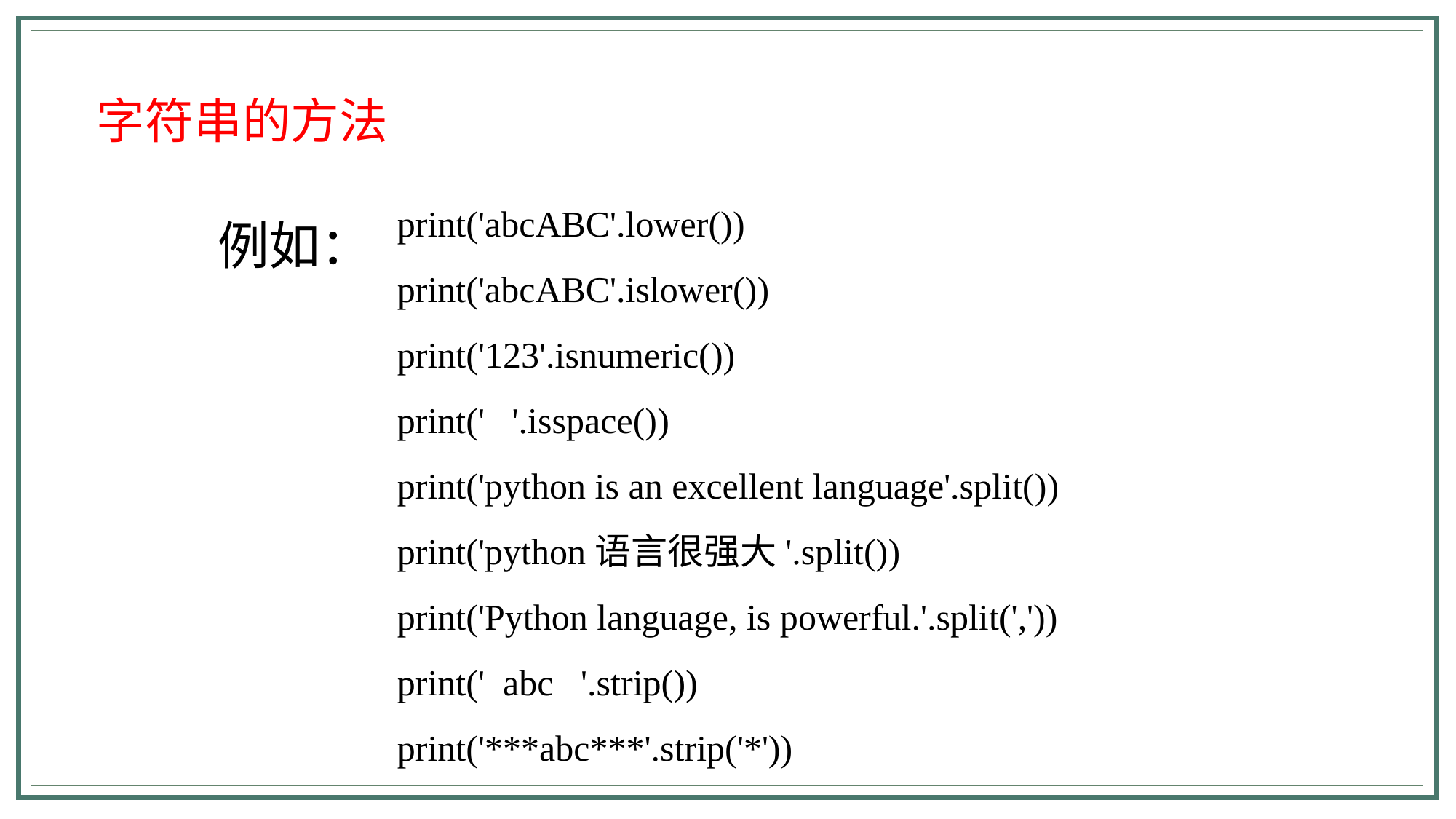

字符串的方法
例如：
print('abcABC'.lower())
print('abcABC'.islower())
print('123'.isnumeric())
print('   '.isspace())
print('python is an excellent language'.split())
print('python语言很强大'.split())
print('Python language, is powerful.'.split(','))
print('  abc   '.strip())
print('***abc***'.strip('*'))